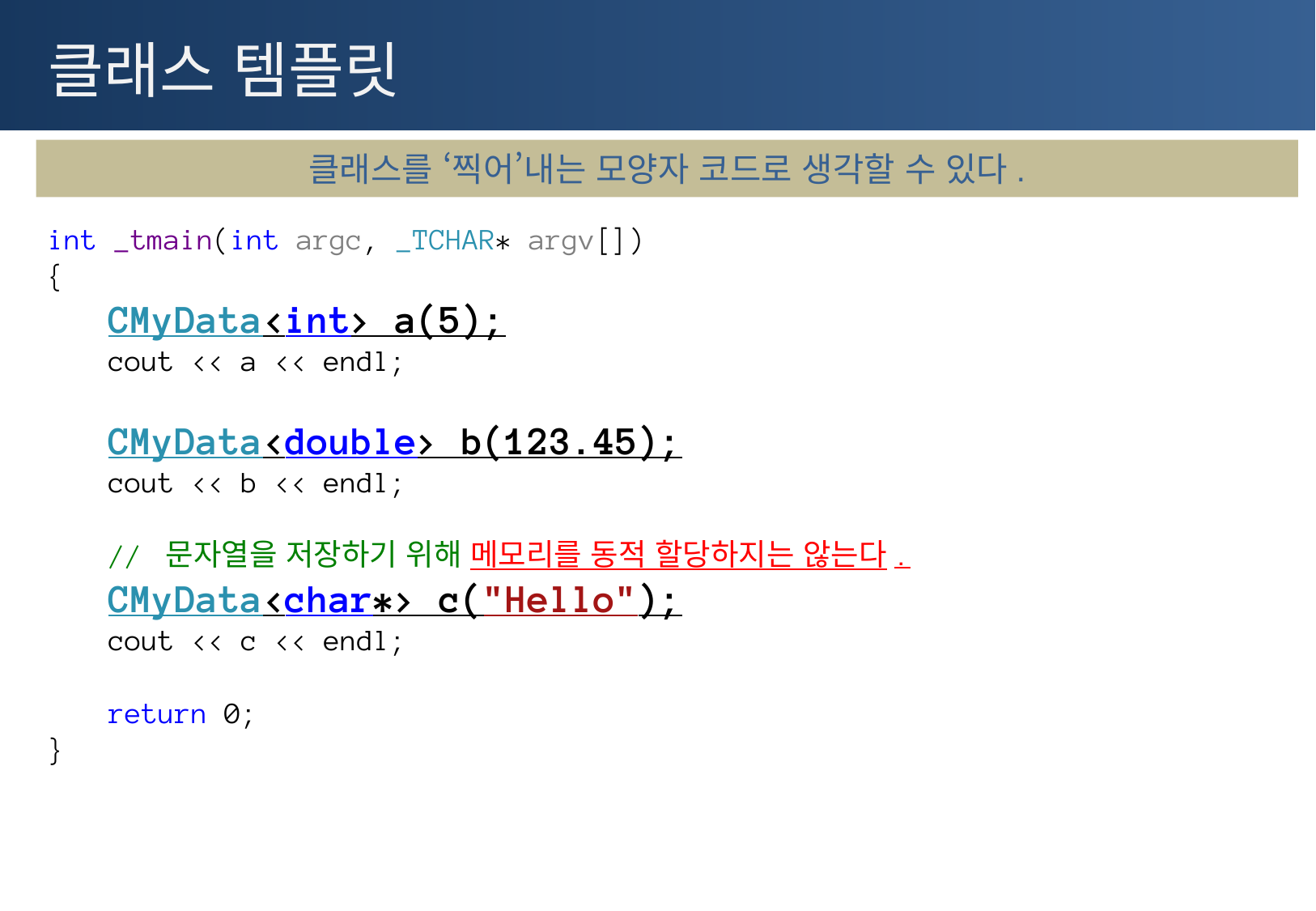

# 클래스 템플릿
클래스를 ‘찍어’내는 모양자 코드로 생각할 수 있다.
int _tmain(int argc, _TCHAR* argv[])
{
CMyData<int> a(5);
cout << a << endl;

CMyData<double> b(123.45);
cout << b << endl;

// 문자열을 저장하기 위해 메모리를 동적 할당하지는 않는다.
CMyData<char*> c("Hello");
cout << c << endl;

return 0;
}